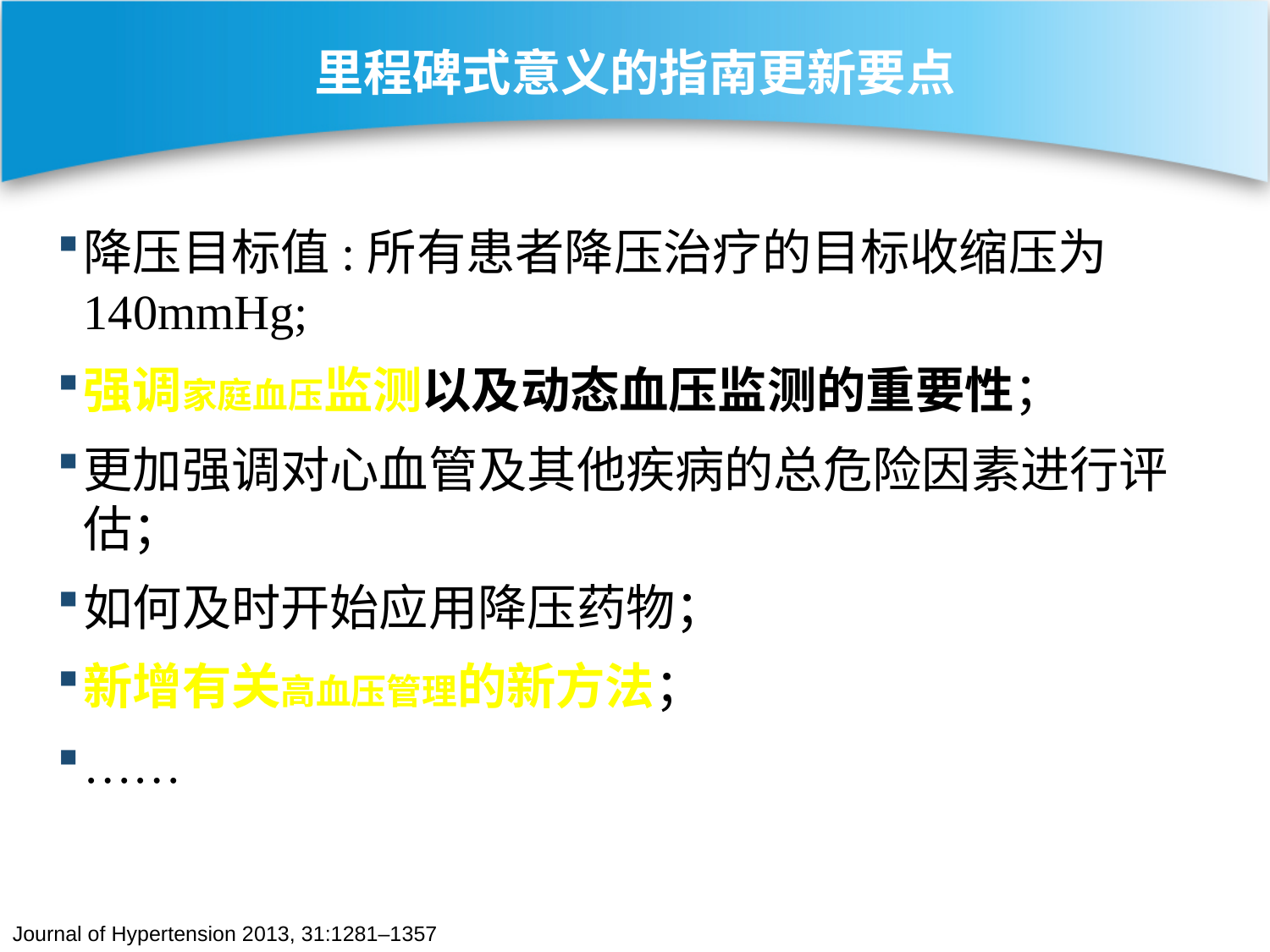

# 里程碑式意义的指南更新要点
降压目标值:所有患者降压治疗的目标收缩压为140mmHg;
强调家庭血压监测以及动态血压监测的重要性；
更加强调对心血管及其他疾病的总危险因素进行评估；
如何及时开始应用降压药物；
新增有关高血压管理的新方法；
……
Journal of Hypertension 2013, 31:1281–1357